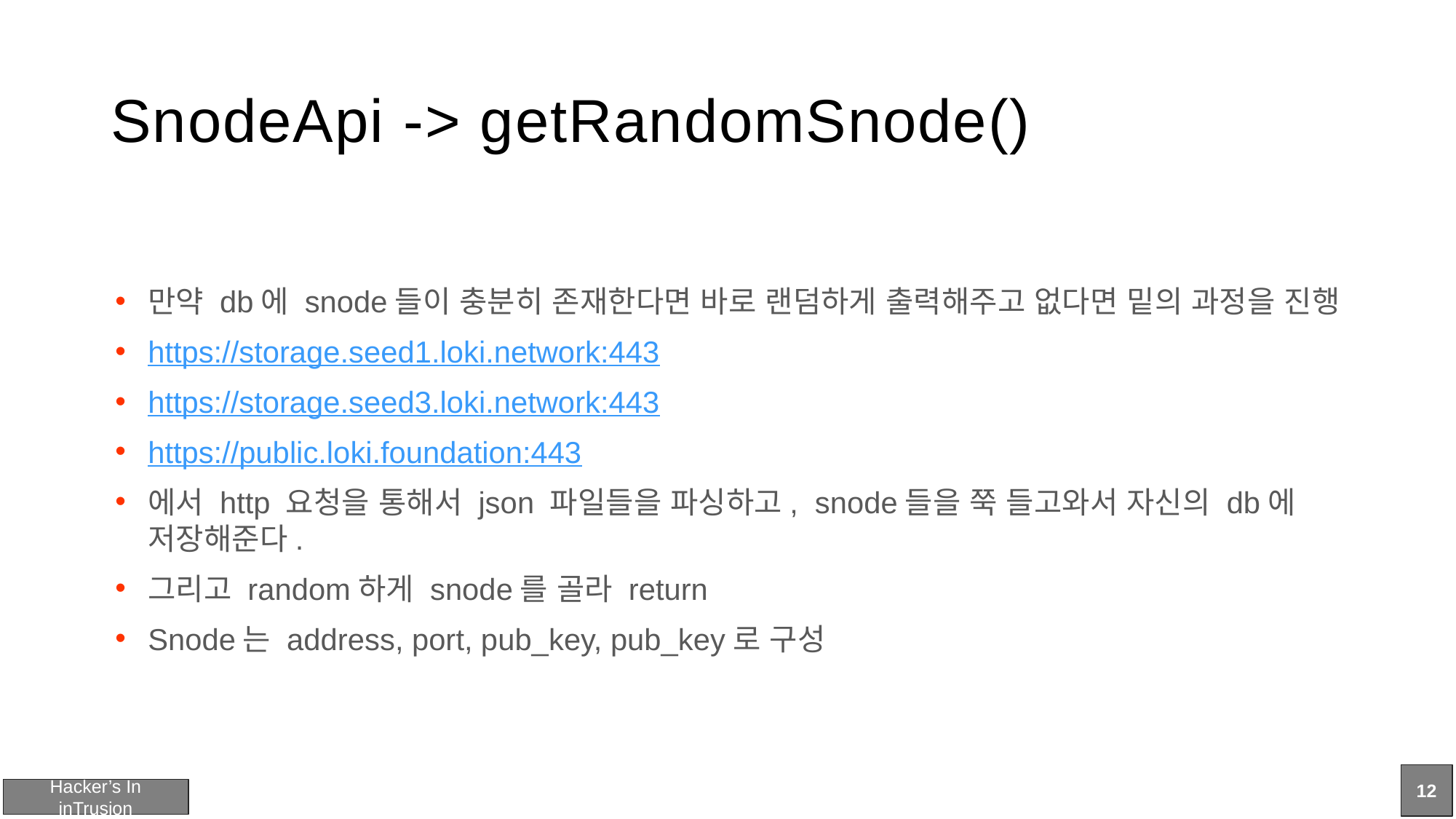

# SnodeApi -> getRandomSnode()

만약 db에 snode들이 충분히 존재한다면 바로 랜덤하게 출력해주고 없다면 밑의 과정을 진행
https://storage.seed1.loki.network:443
https://storage.seed3.loki.network:443
https://public.loki.foundation:443
에서 http 요청을 통해서 json 파일들을 파싱하고,  snode들을 쭉 들고와서 자신의 db에 저장해준다.
그리고 random하게 snode를 골라 return
Snode는 address, port, pub_key, pub_key로 구성

12
Hacker’s In inTrusion